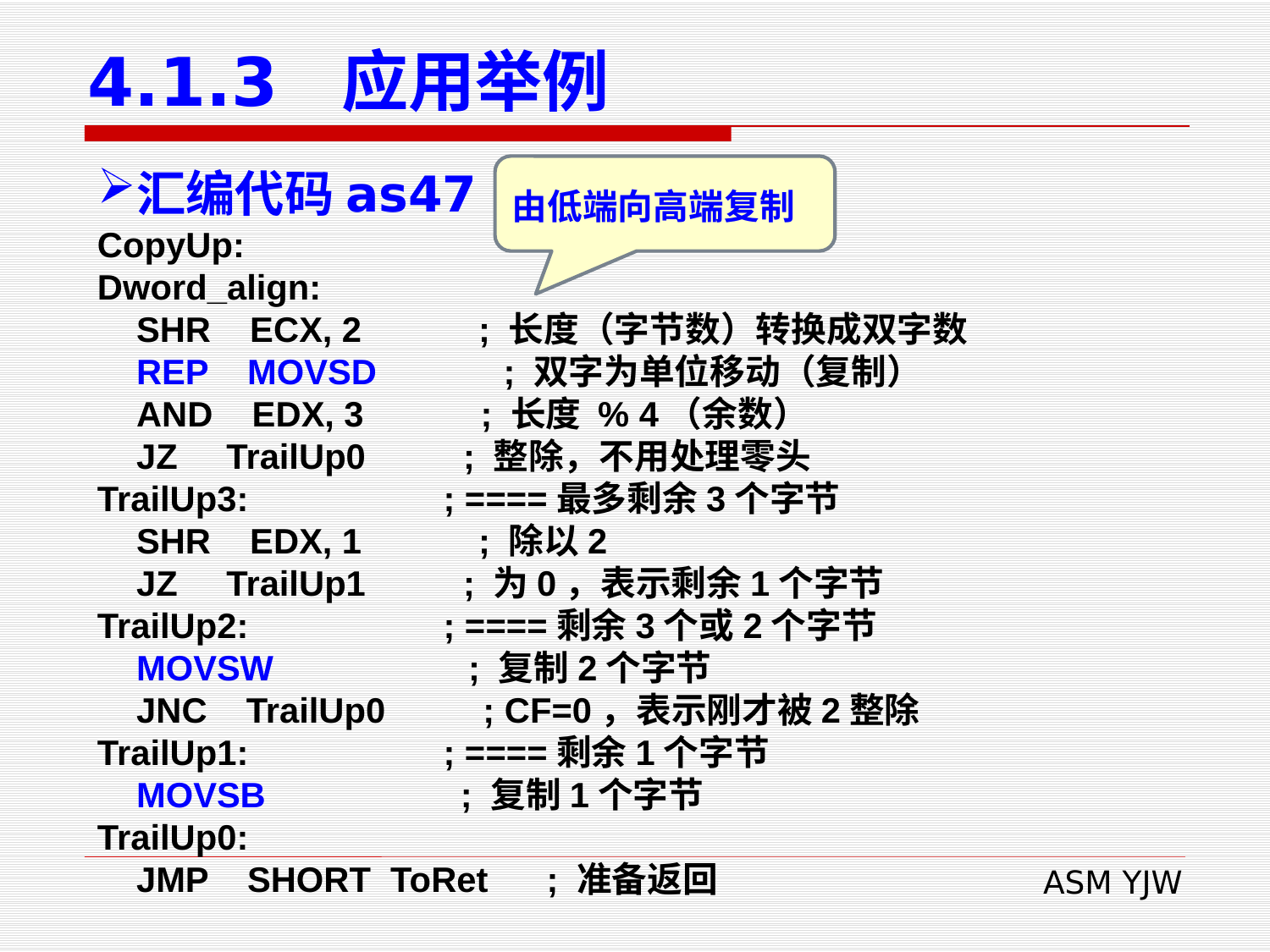

# 4.1.3  应用举例
汇编代码as47
由低端向高端复制
CopyUp:
Dword_align:
    SHR    ECX, 2            ; 长度（字节数）转换成双字数
    REP    MOVSD             ; 双字为单位移动（复制）
    AND    EDX, 3            ; 长度 % 4（余数）
    JZ     TrailUp0          ; 整除，不用处理零头
TrailUp3:                    ; ====最多剩余3个字节
    SHR    EDX, 1            ; 除以2
    JZ     TrailUp1          ; 为0，表示剩余1个字节
TrailUp2:                    ; ====剩余3个或2个字节
    MOVSW                    ; 复制2个字节
    JNC    TrailUp0          ; CF=0，表示刚才被2整除
TrailUp1:                    ; ====剩余1个字节
    MOVSB                    ; 复制1个字节
TrailUp0:
    JMP    SHORT  ToRet      ; 准备返回